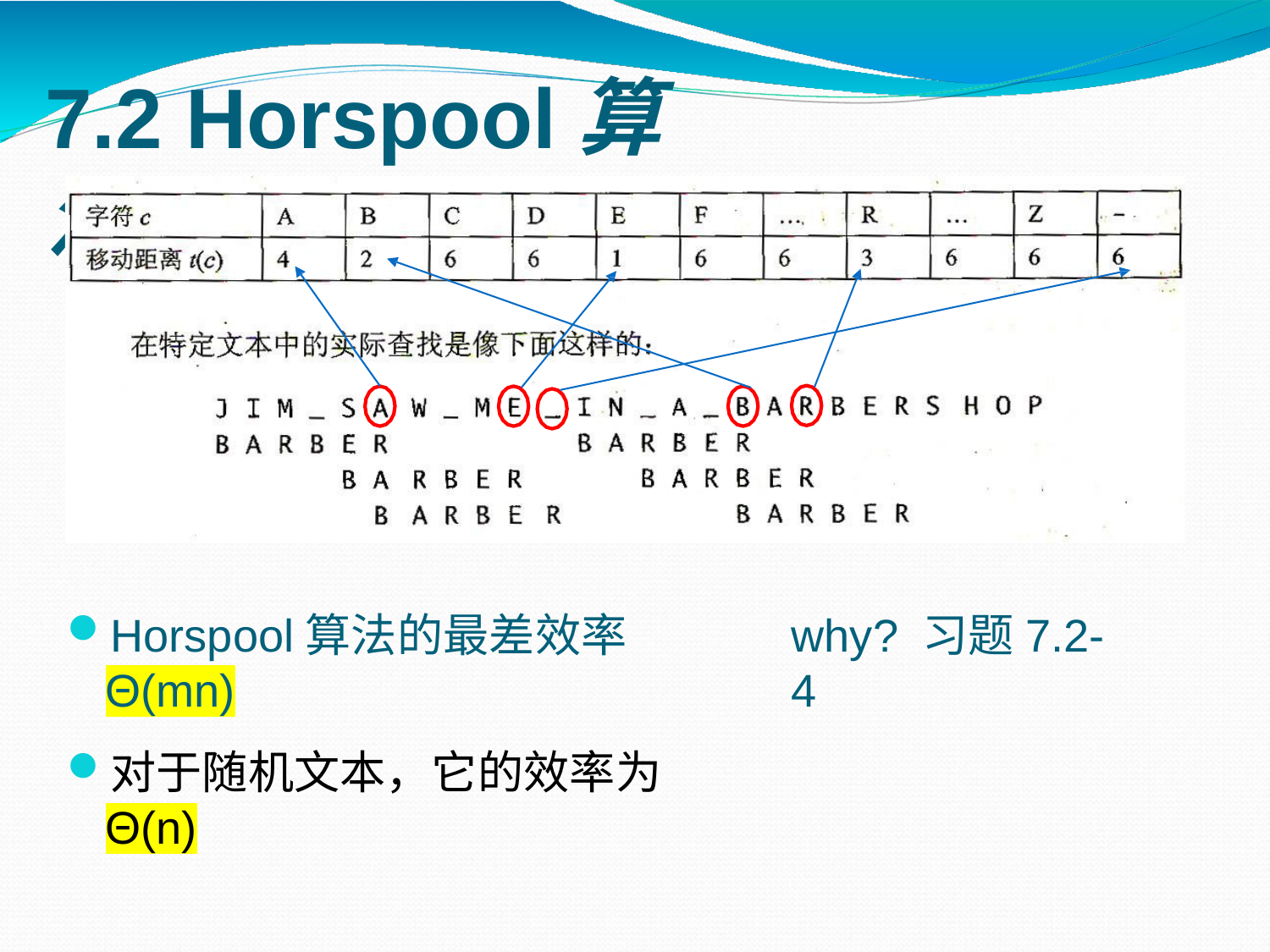

# 7.2 Horspool算法
Horspool算法

Horspool算法的最差效率Θ(mn)
对于随机文本，它的效率为Θ(n)
why? 习题7.2-4